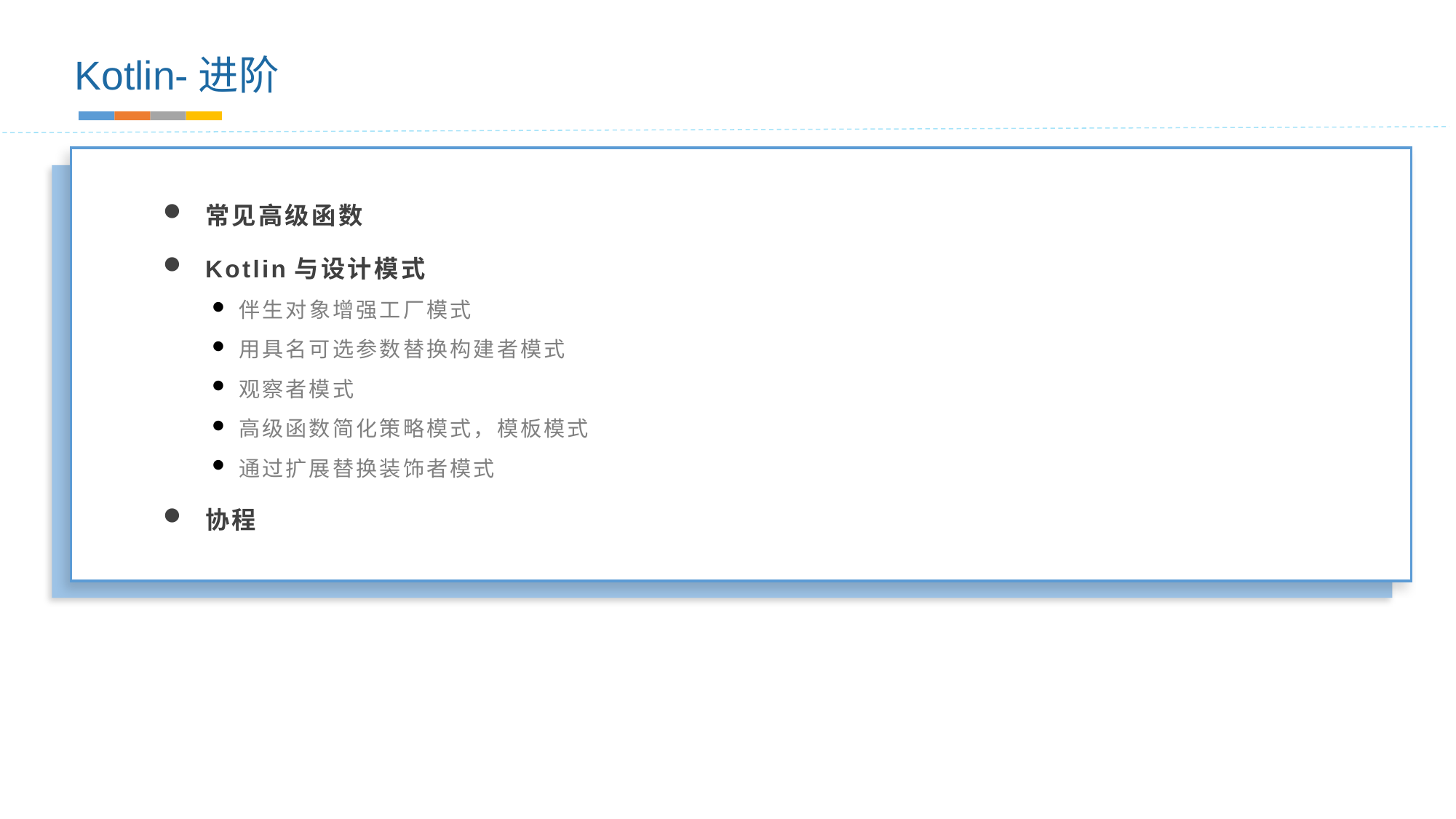

Kotlin-进阶

常见高级函数
Kotlin与设计模式
伴生对象增强工厂模式
用具名可选参数替换构建者模式
观察者模式
高级函数简化策略模式，模板模式
通过扩展替换装饰者模式
协程